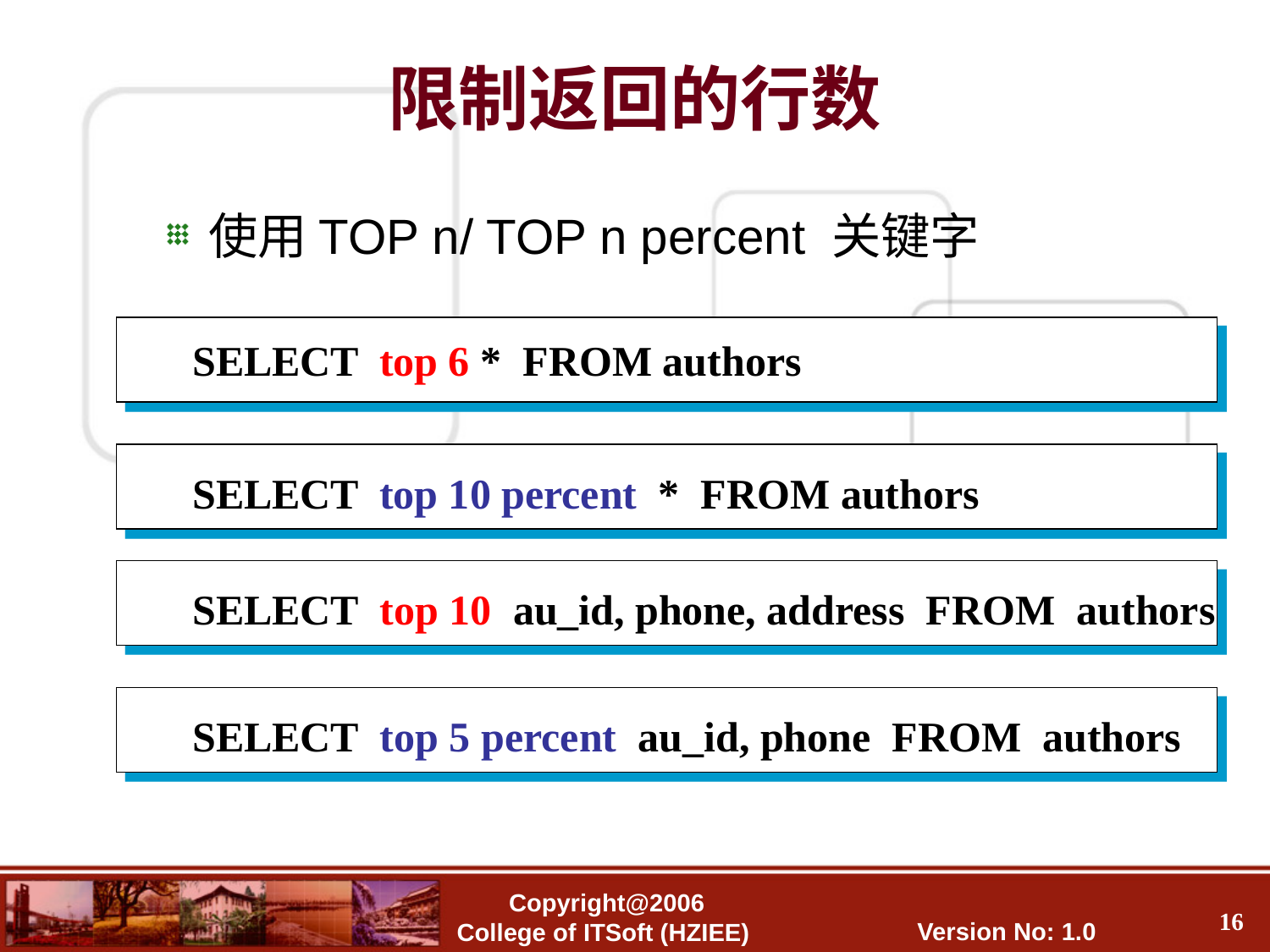

限制返回的行数
使用TOP n/ TOP n percent 关键字
SELECT  top 6 *  FROM authors
SELECT  top 10 percent  *  FROM authors
SELECT  top 10  au_id, phone, address  FROM  authors
SELECT  top 5 percent  au_id, phone  FROM  authors